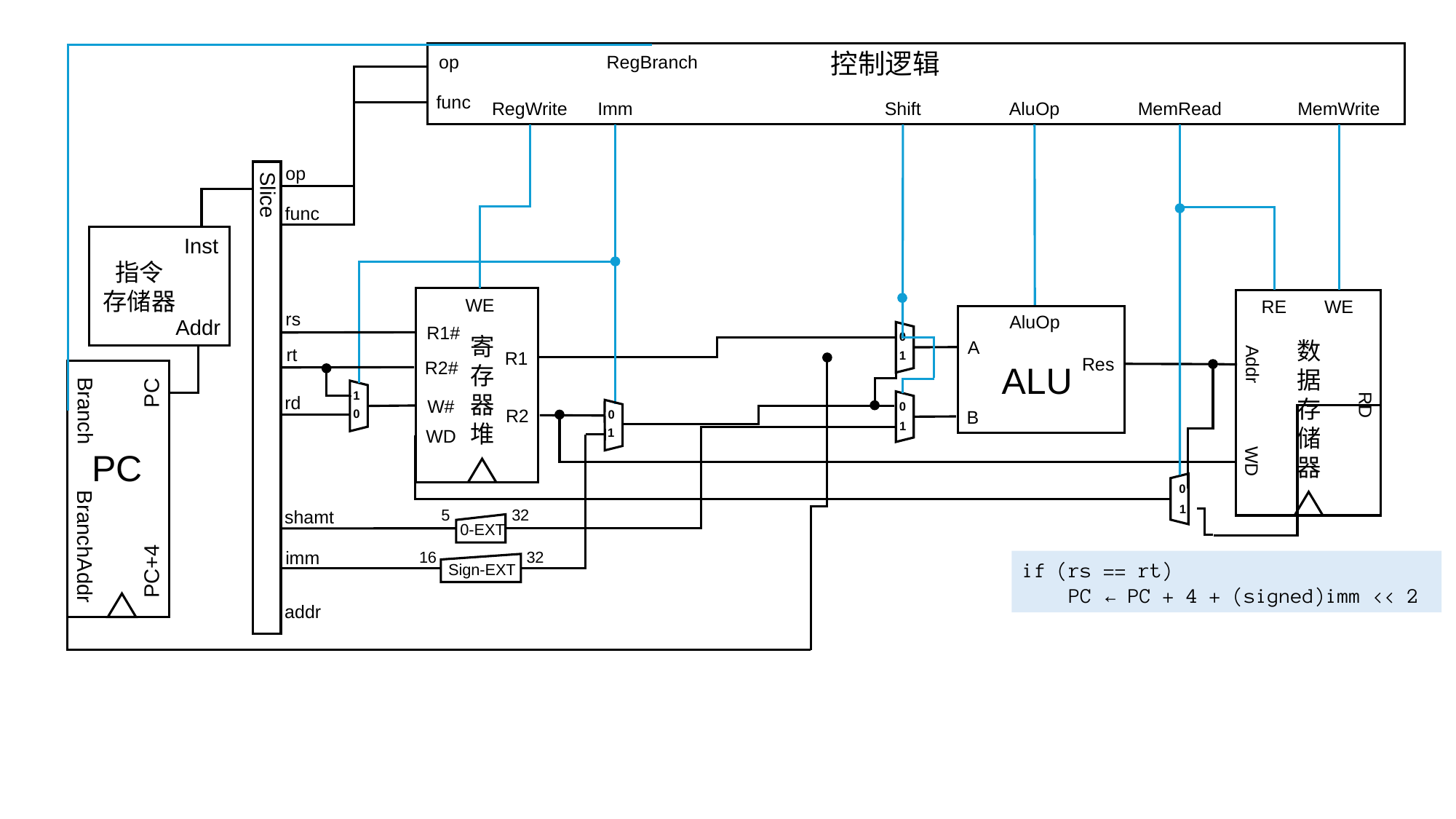

控制逻辑

RegBranch
op
func
RegWrite
Imm
Shift
AluOp
MemRead
MemWrite
op

Slice
func

指令
存储器
Addr
Inst

WE
R1#
寄
存
器
堆
R1
R2#
W#
R2
WD

RE
WE

数
据
存
储
器
Addr
RD
WD

rs
AluOp

A
Res
ALU
B
0

1
rt

PC
Branch
PC
BranchAddr
PC+4

1

0
rd
0

1
0

1

0

1
5
32
shamt
0-EXT

imm
16
32
if (rs == rt)
    PC ← PC + 4 + (signed)imm << 2

Sign-EXT
addr